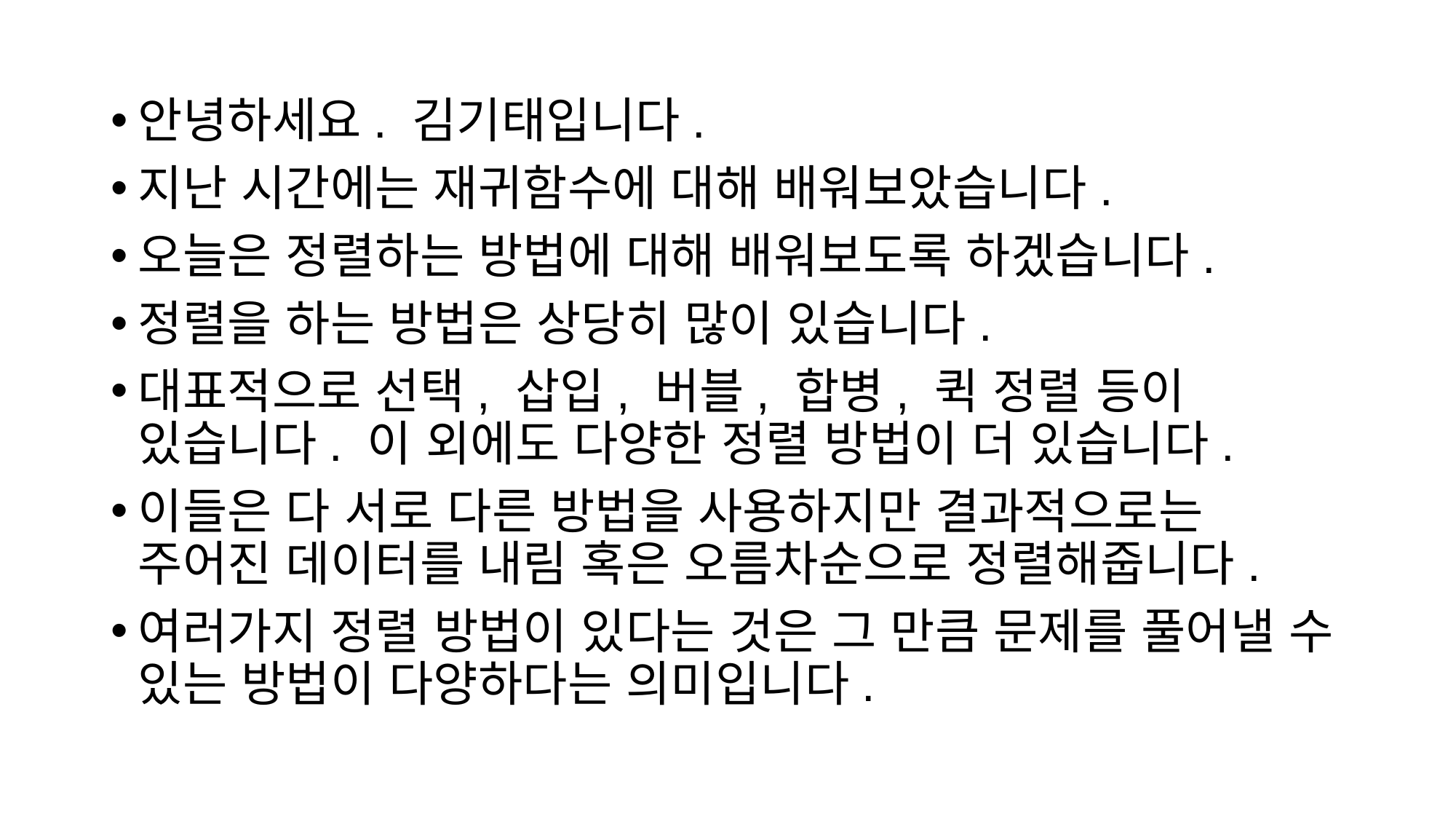

안녕하세요. 김기태입니다.
지난 시간에는 재귀함수에 대해 배워보았습니다.
오늘은 정렬하는 방법에 대해 배워보도록 하겠습니다.
정렬을 하는 방법은 상당히 많이 있습니다.
대표적으로 선택, 삽입, 버블, 합병, 퀵 정렬 등이 있습니다. 이 외에도 다양한 정렬 방법이 더 있습니다.
이들은 다 서로 다른 방법을 사용하지만 결과적으로는 주어진 데이터를 내림 혹은 오름차순으로 정렬해줍니다.
여러가지 정렬 방법이 있다는 것은 그 만큼 문제를 풀어낼 수 있는 방법이 다양하다는 의미입니다.